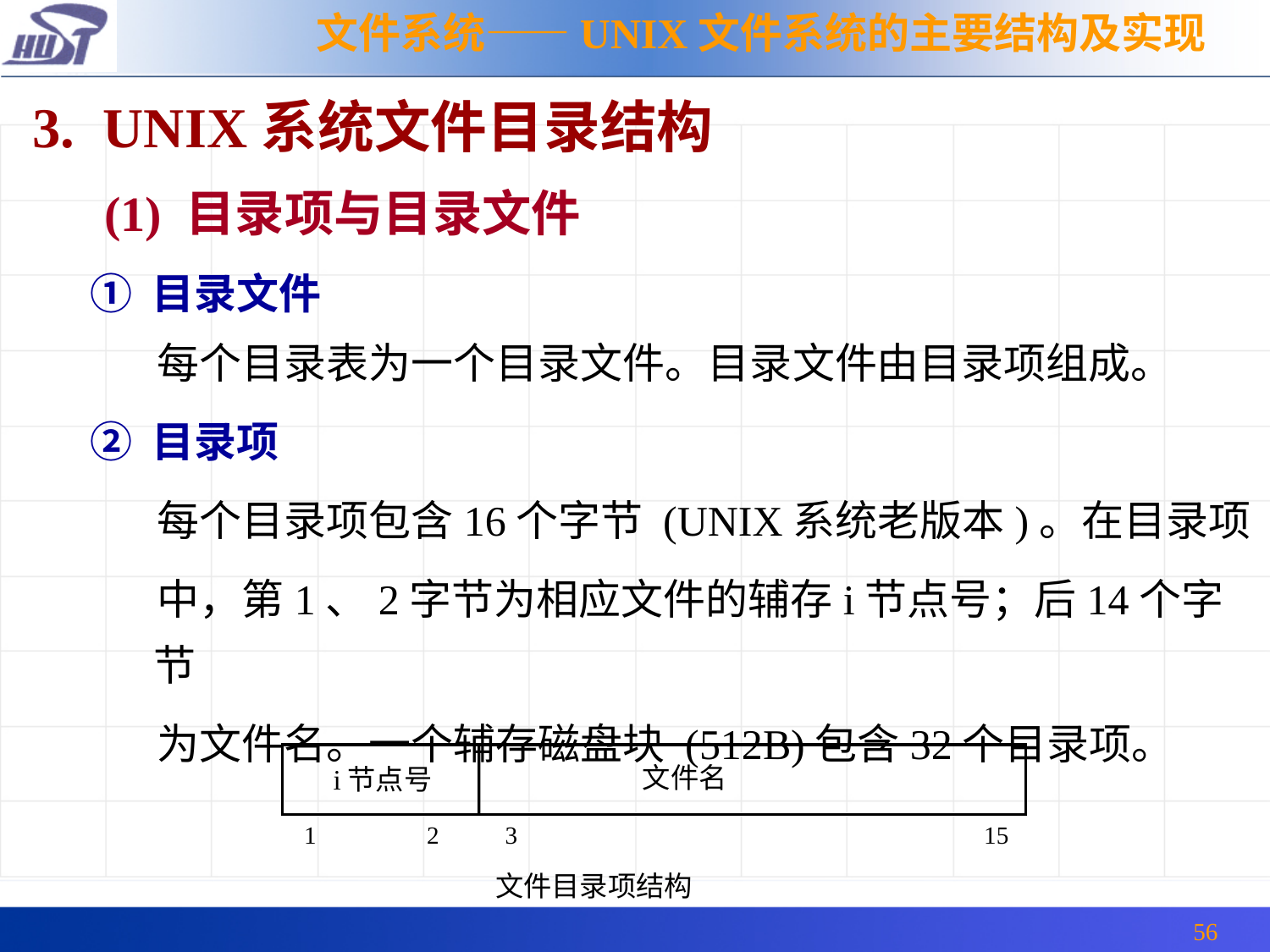

文件系统——UNIX文件系统的主要结构及实现
3.  UNIX系统文件目录结构
(1) 目录项与目录文件
① 目录文件
      每个目录表为一个目录文件。目录文件由目录项组成。
② 目录项
      每个目录项包含16个字节 (UNIX系统老版本)。在目录项
      中，第1、2字节为相应文件的辅存i节点号；后14个字节
      为文件名。一个辅存磁盘块 (512B)包含32个目录项。
文件名
i节点号

1
2
3
15
文件目录项结构
56